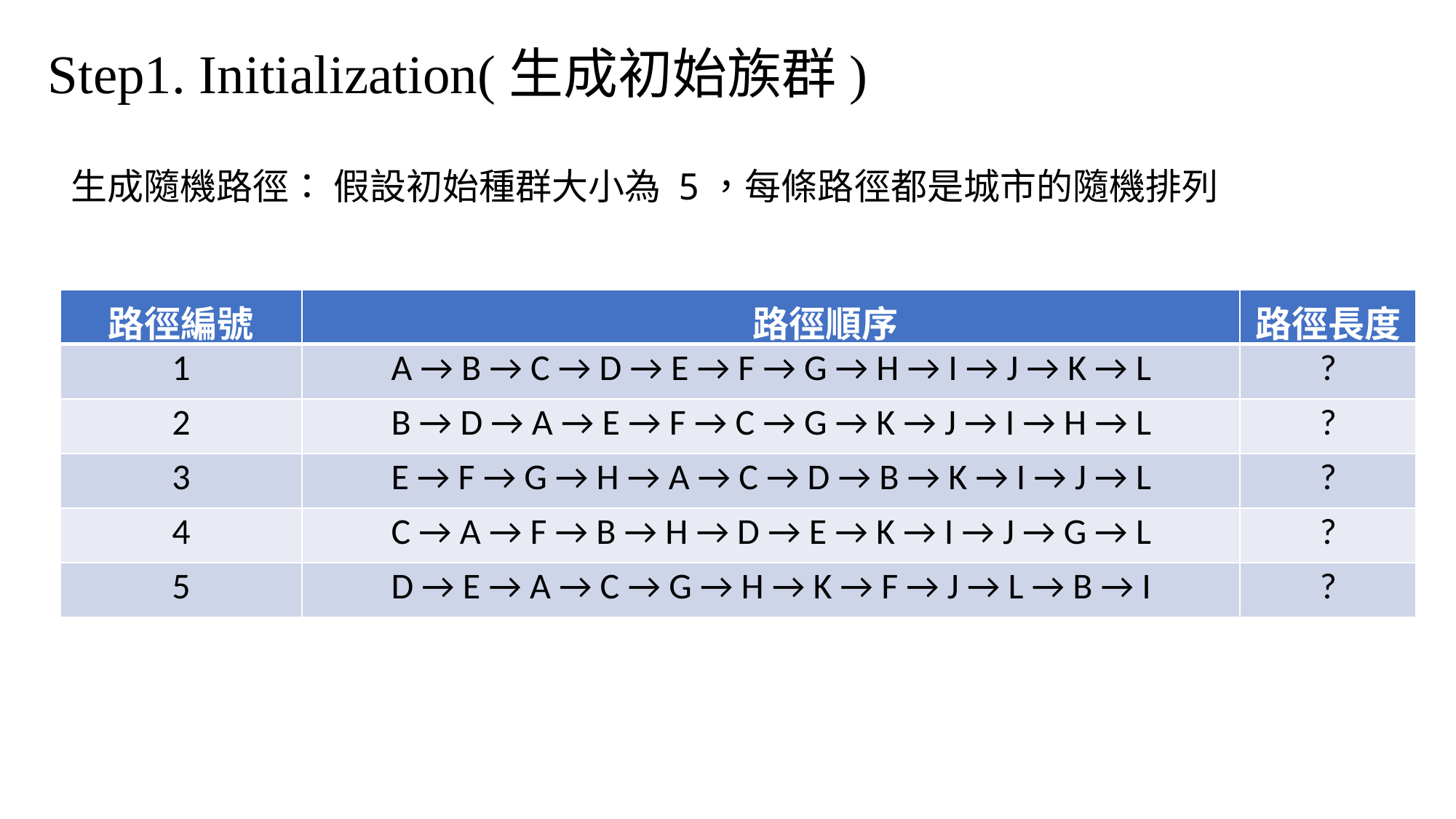

Step1. Initialization(生成初始族群)
生成隨機路徑： 假設初始種群大小為 5，每條路徑都是城市的隨機排列
| 路徑編號 | 路徑順序 | 路徑長度 |
| --- | --- | --- |
| 1 | A → B → C → D → E → F → G → H → I → J → K → L | ? |
| 2 | B → D → A → E → F → C → G → K → J → I → H → L | ? |
| 3 | E → F → G → H → A → C → D → B → K → I → J → L | ? |
| 4 | C → A → F → B → H → D → E → K → I → J → G → L | ? |
| 5 | D → E → A → C → G → H → K → F → J → L → B → I | ? |